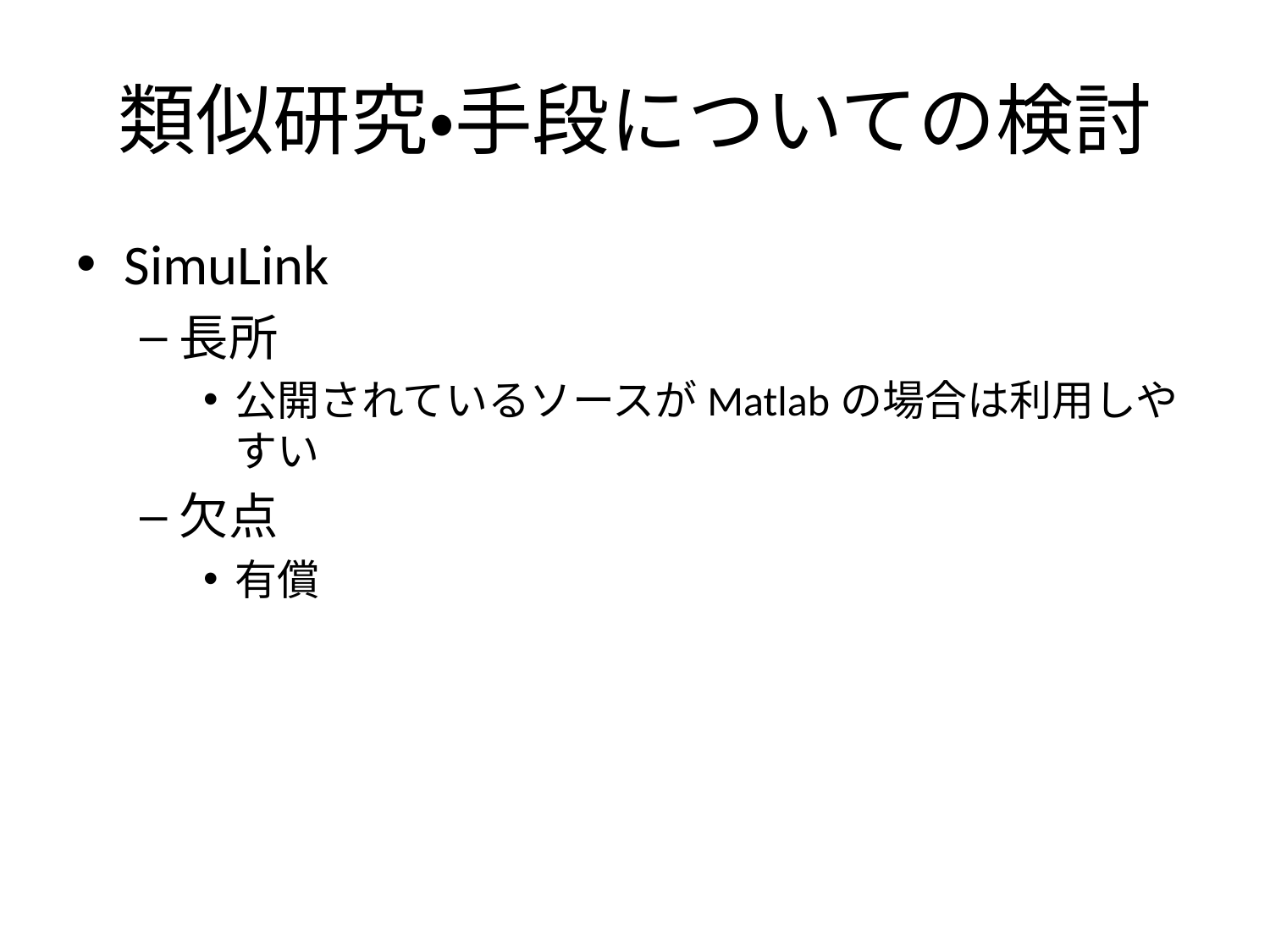

# 類似研究・手段についての検討
SimuLink
長所
公開されているソースがMatlabの場合は利用しやすい
欠点
有償